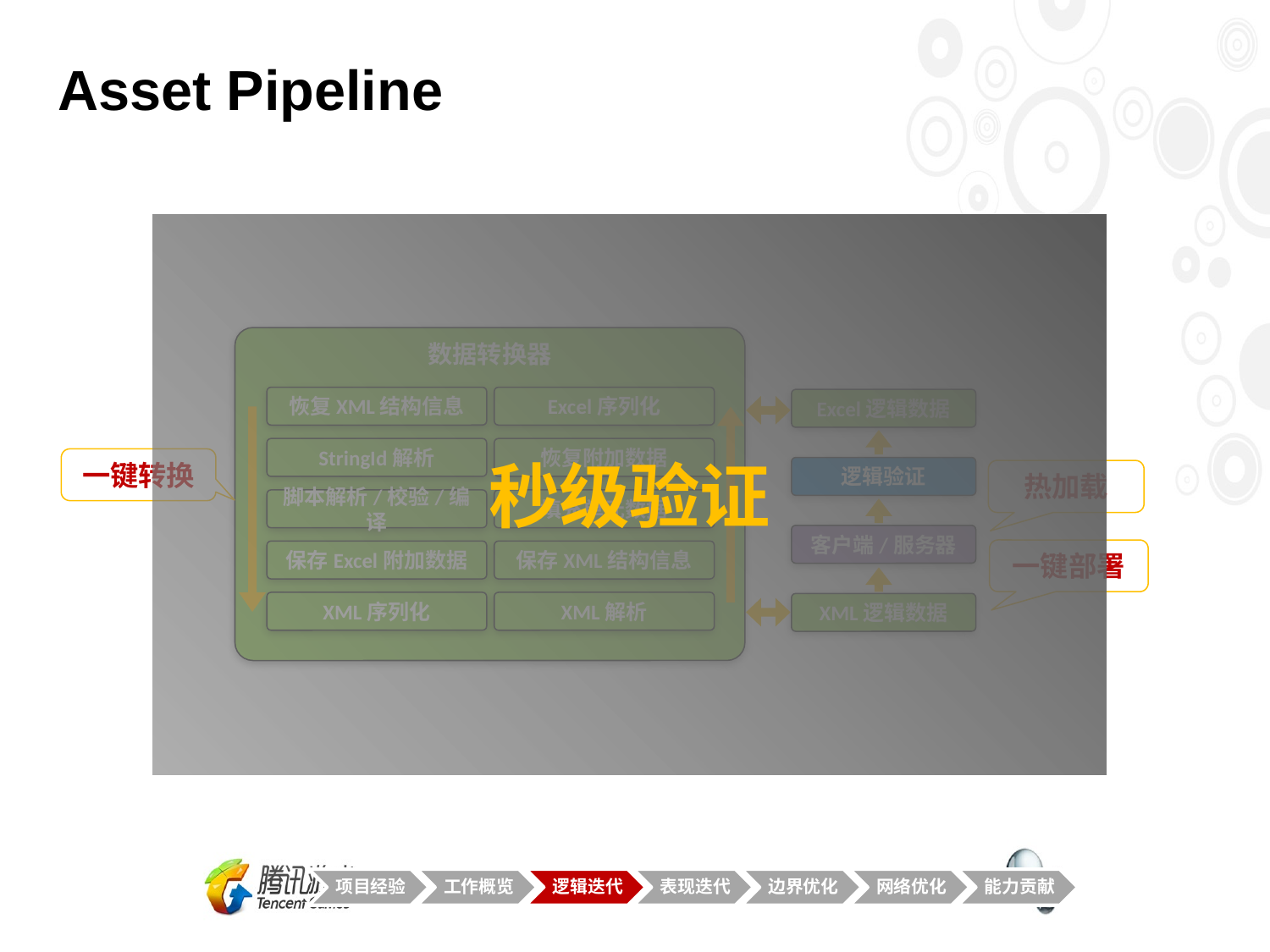

# Asset Pipeline
秒级验证
数据转换器
恢复XML结构信息
Excel序列化
Excel逻辑数据

StringId解析
恢复附加数据
逻辑验证
脚本解析/校验/编译
填充单元数据

客户端/服务器
保存Excel附加数据
保存XML结构信息

XML序列化
XML解析
XML逻辑数据

一键转换
热加载
一键部署
项目经验
工作概览
逻辑迭代
表现迭代
边界优化
网络优化
能力贡献